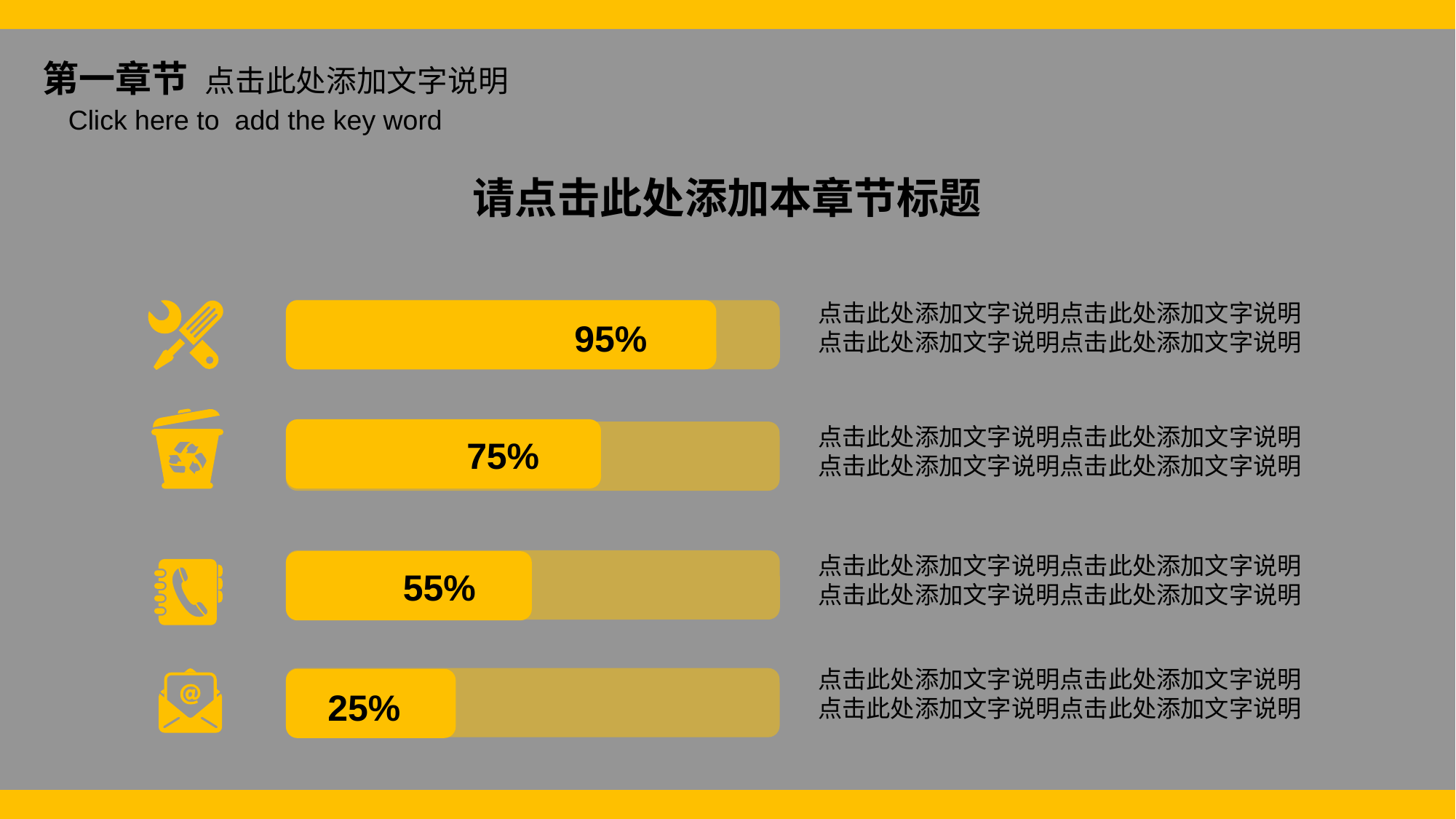

第一章节  点击此处添加文字说明
Click here to  add the key word
请点击此处添加本章节标题
点击此处添加文字说明点击此处添加文字说明
点击此处添加文字说明点击此处添加文字说明

95%

点击此处添加文字说明点击此处添加文字说明
点击此处添加文字说明点击此处添加文字说明

75%
点击此处添加文字说明点击此处添加文字说明
点击此处添加文字说明点击此处添加文字说明

55%
点击此处添加文字说明点击此处添加文字说明
点击此处添加文字说明点击此处添加文字说明

25%